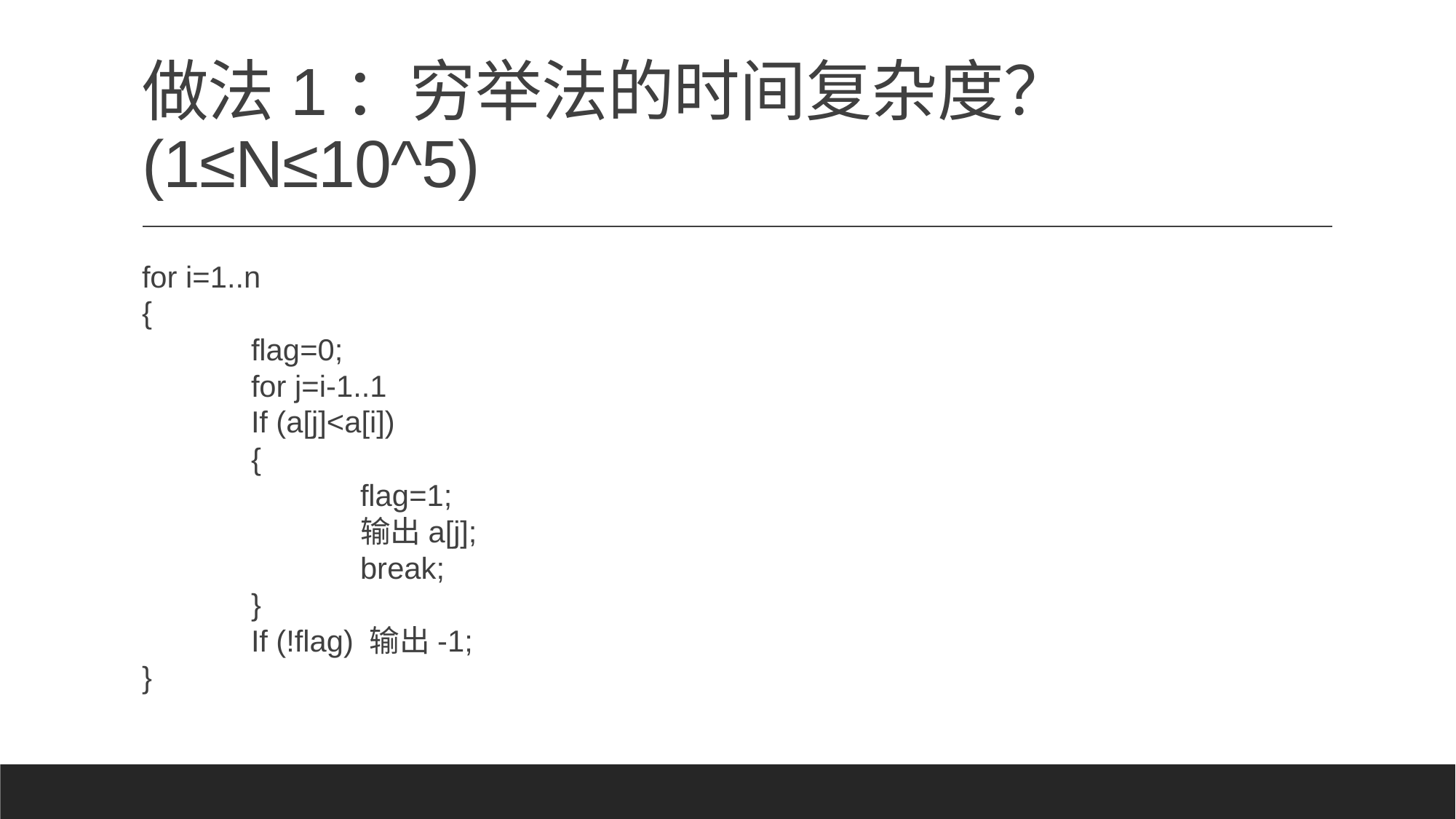

# 做法1：穷举法的时间复杂度？ (1≤N≤10^5)
for i=1..n
{
	flag=0;
	for j=i-1..1
	If (a[j]<a[i])
	{
		flag=1;
		输出a[j];
		break;
	}
	If (!flag) 输出-1;
}